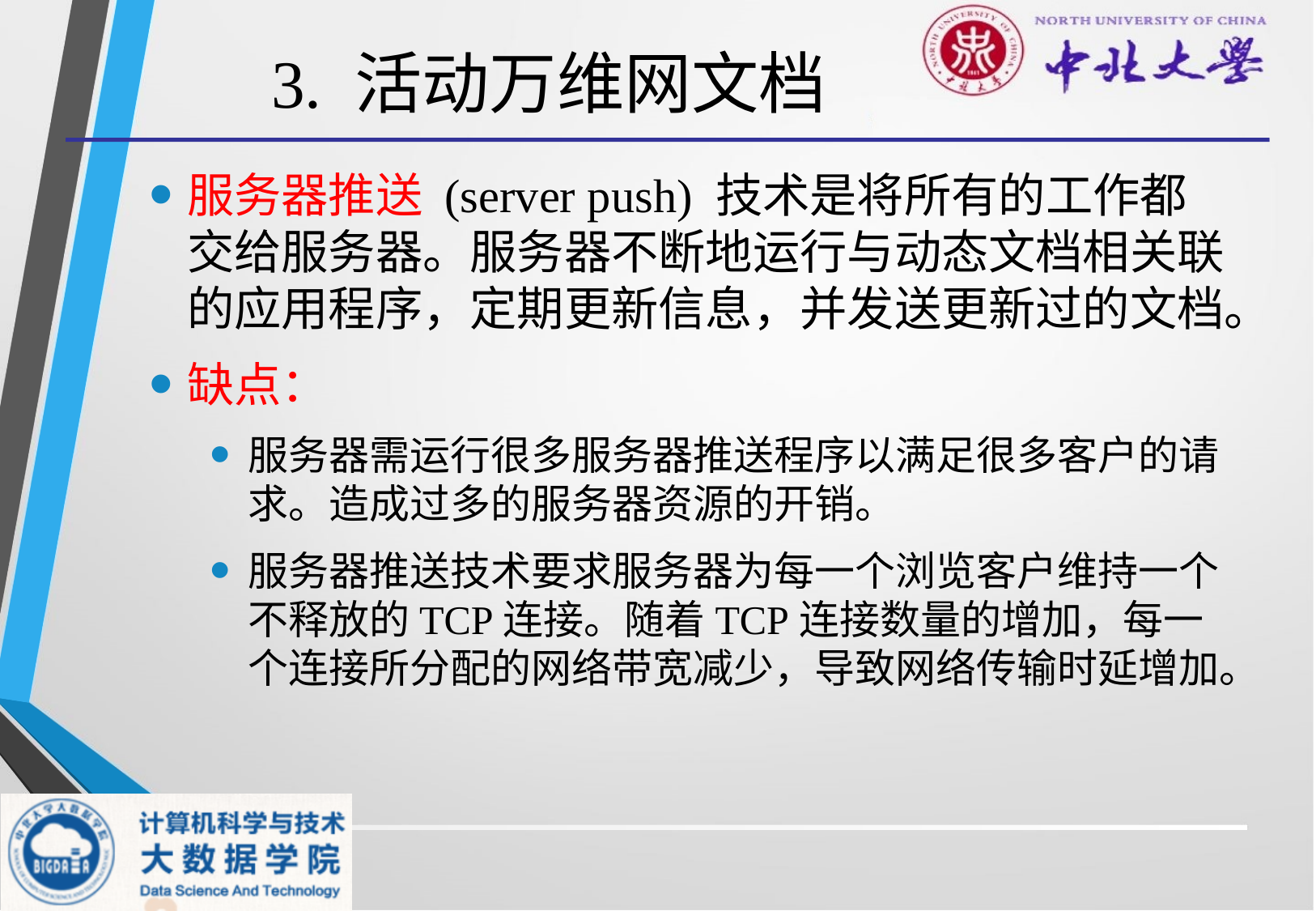

# 3. 活动万维网文档
服务器推送 (server push) 技术是将所有的工作都交给服务器。服务器不断地运行与动态文档相关联的应用程序，定期更新信息，并发送更新过的文档。
缺点：
服务器需运行很多服务器推送程序以满足很多客户的请求。造成过多的服务器资源的开销。
服务器推送技术要求服务器为每一个浏览客户维持一个不释放的TCP连接。随着TCP连接数量的增加，每一个连接所分配的网络带宽减少，导致网络传输时延增加。
66